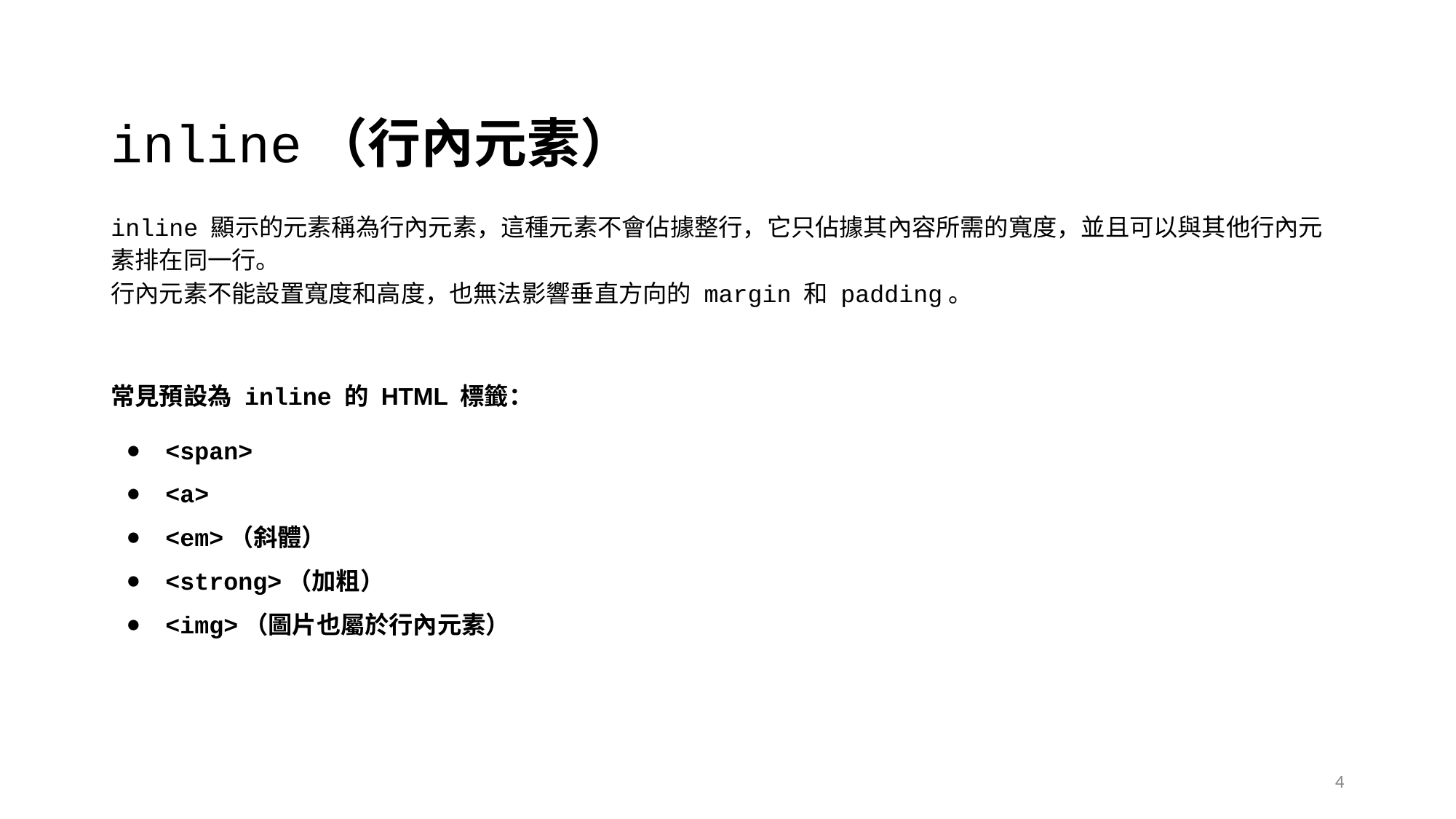

# inline（行內元素）
inline 顯示的元素稱為行內元素，這種元素不會佔據整行，它只佔據其內容所需的寬度，並且可以與其他行內元素排在同一行。
行內元素不能設置寬度和高度，也無法影響垂直方向的 margin 和 padding。

常見預設為 inline 的 HTML 標籤：
<span>
<a>
<em>（斜體）
<strong>（加粗）
<img>（圖片也屬於行內元素）

4